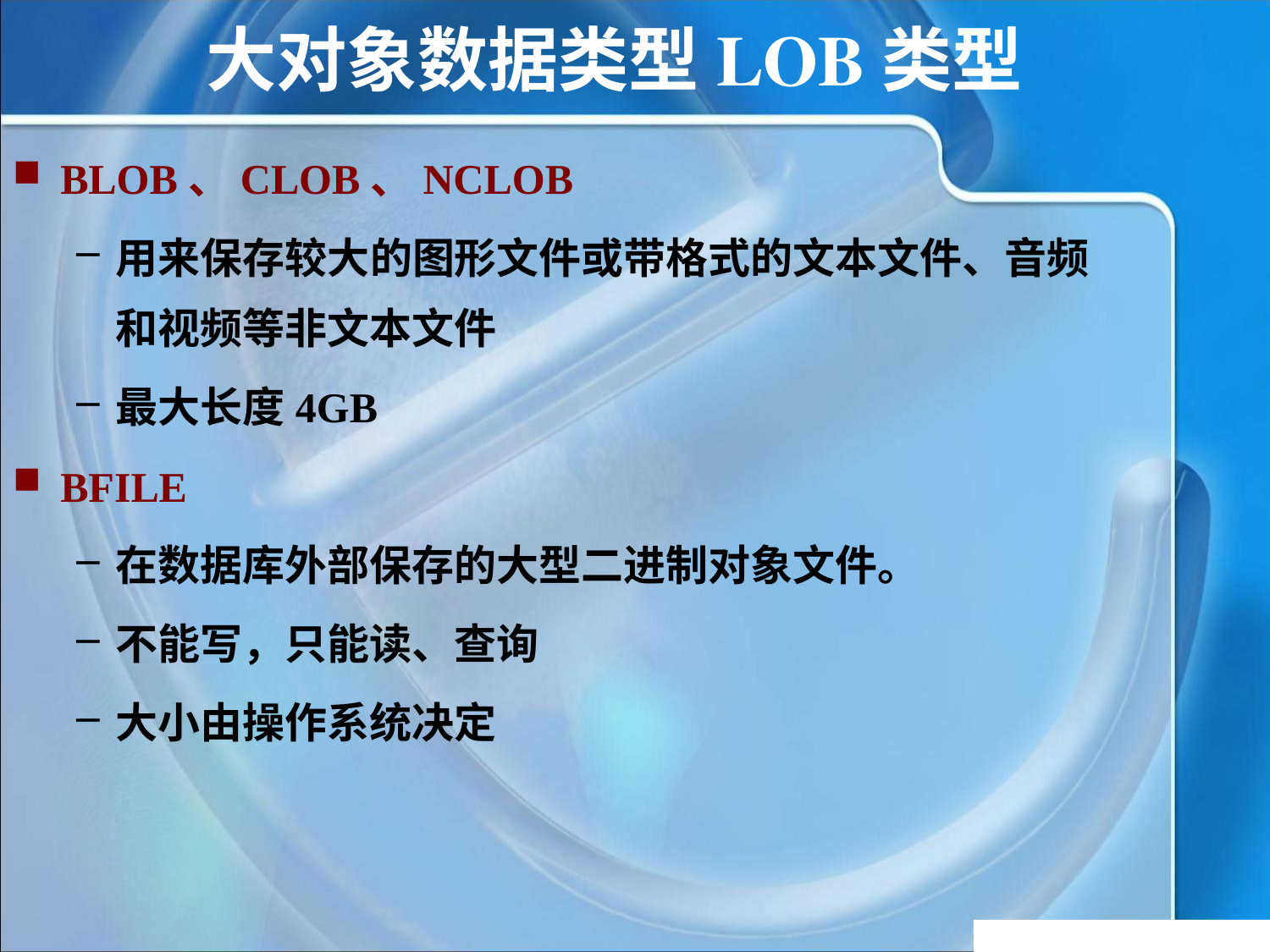

# 大对象数据类型LOB类型
BLOB、CLOB、NCLOB
用来保存较大的图形文件或带格式的文本文件、音频和视频等非文本文件
最大长度4GB
BFILE
在数据库外部保存的大型二进制对象文件。
不能写，只能读、查询
大小由操作系统决定
17